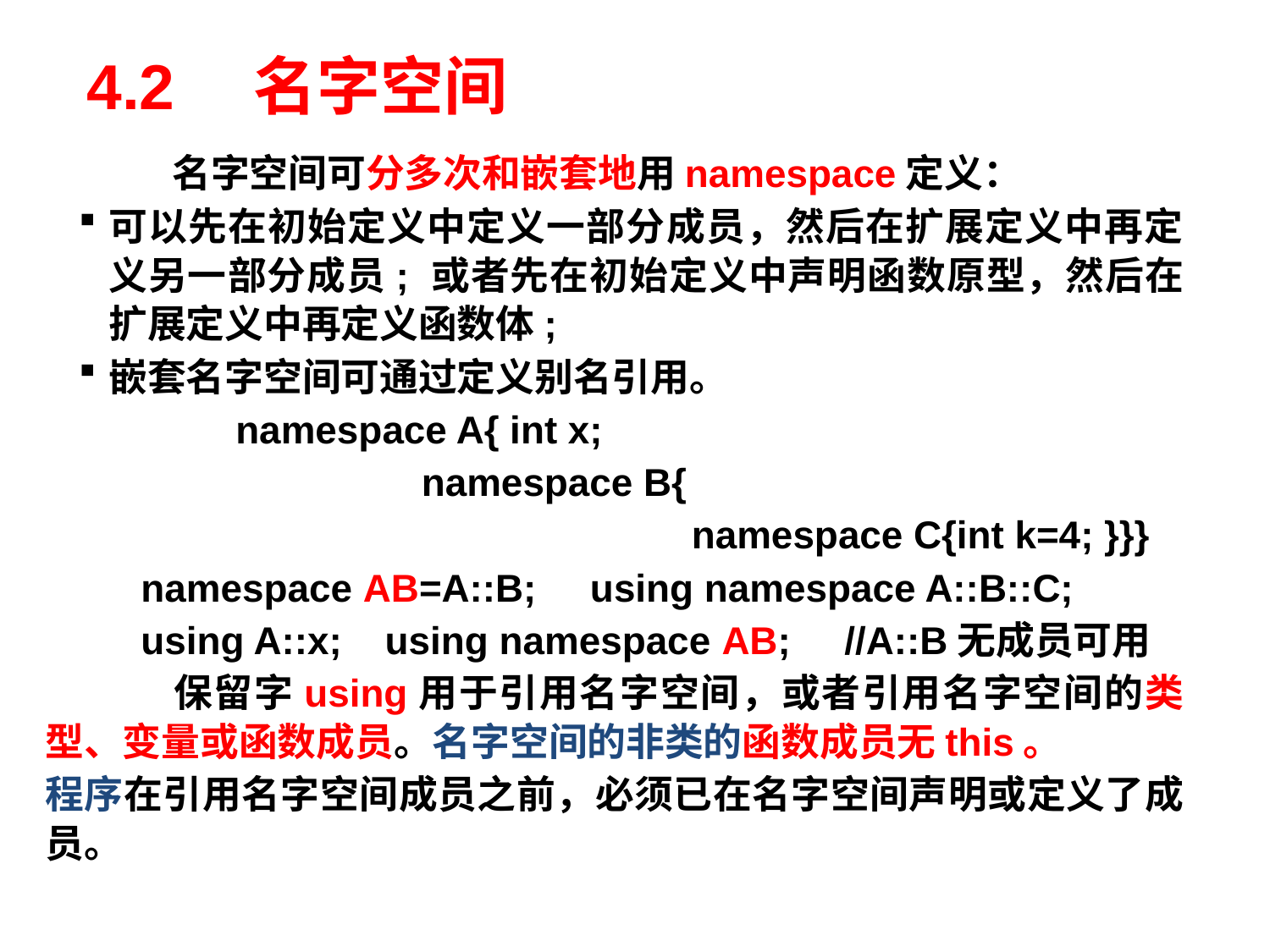

# 4.2　名字空间
	名字空间可分多次和嵌套地用namespace定义：
可以先在初始定义中定义一部分成员，然后在扩展定义中再定义另一部分成员; 或者先在初始定义中声明函数原型，然后在扩展定义中再定义函数体;
嵌套名字空间可通过定义别名引用。
	namespace A{ int x;
                             namespace B{
                                                      namespace C{int k=4; }}}
   namespace AB=A::B;     using namespace A::B::C;
   using A::x;    using namespace AB;     //A::B无成员可用
	保留字using用于引用名字空间，或者引用名字空间的类型、变量或函数成员。名字空间的非类的函数成员无this。
程序在引用名字空间成员之前，必须已在名字空间声明或定义了成员。